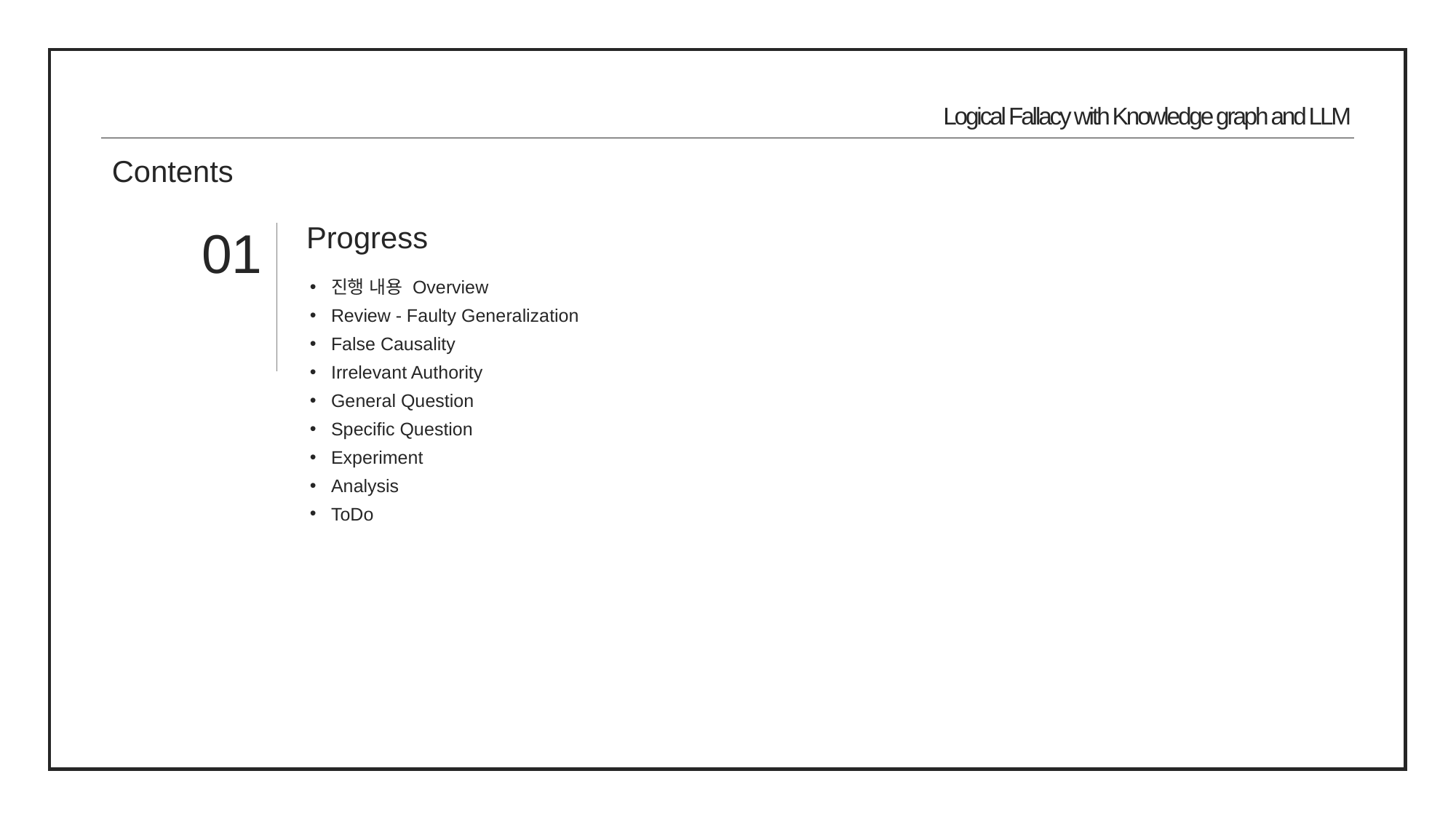

Logical Fallacy with Knowledge graph and LLM
Contents
01
Progress

진행 내용 Overview
Review - Faulty Generalization
False Causality
Irrelevant Authority
General Question
Specific Question
Experiment
Analysis
ToDo